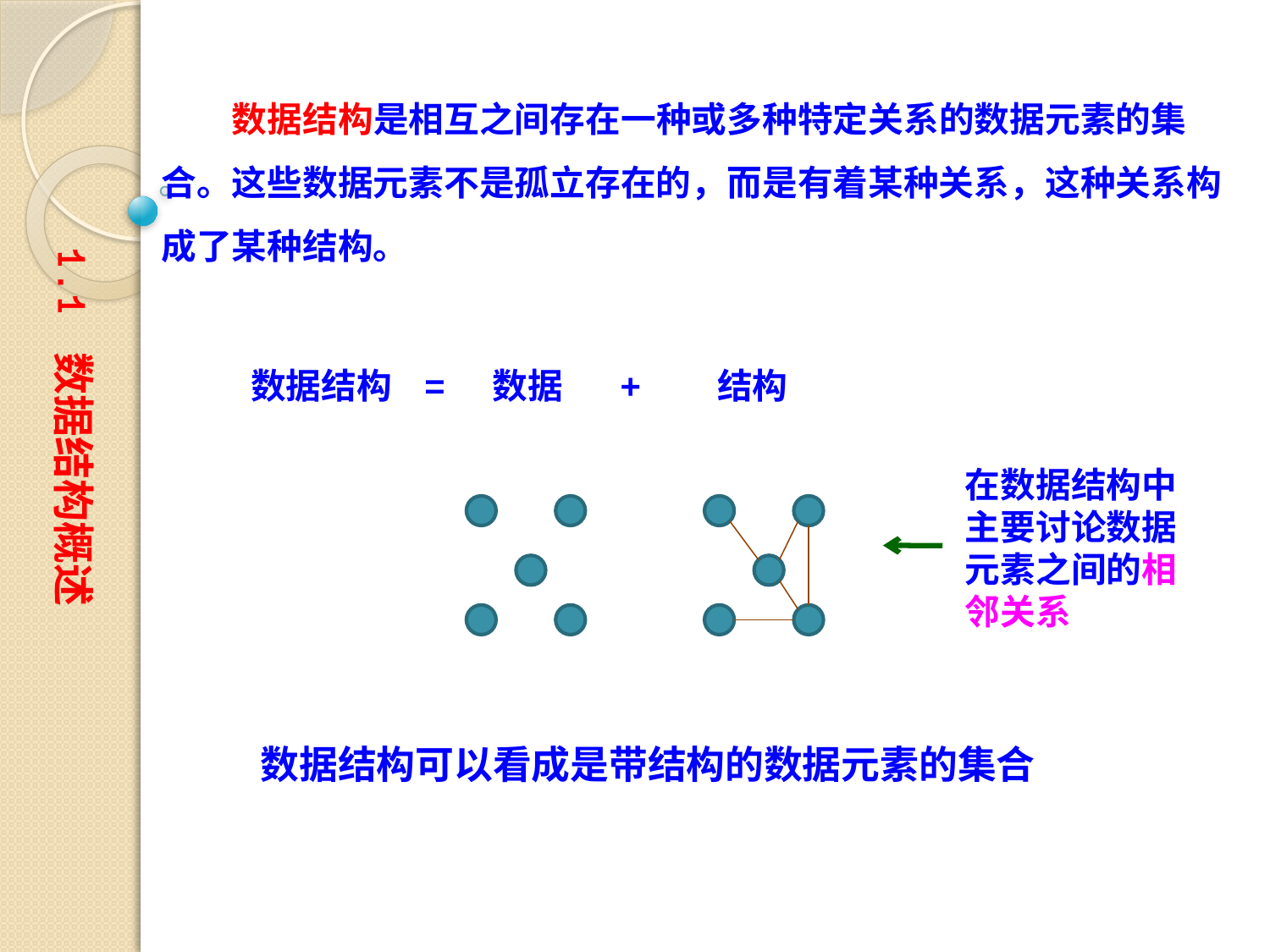

数据结构是相互之间存在一种或多种特定关系的数据元素的集合。这些数据元素不是孤立存在的，而是有着某种关系，这种关系构成了某种结构。
1.1 数据结构概述
数据结构   =    数据      +       结构
在数据结构中主要讨论数据元素之间的相邻关系

数据结构可以看成是带结构的数据元素的集合